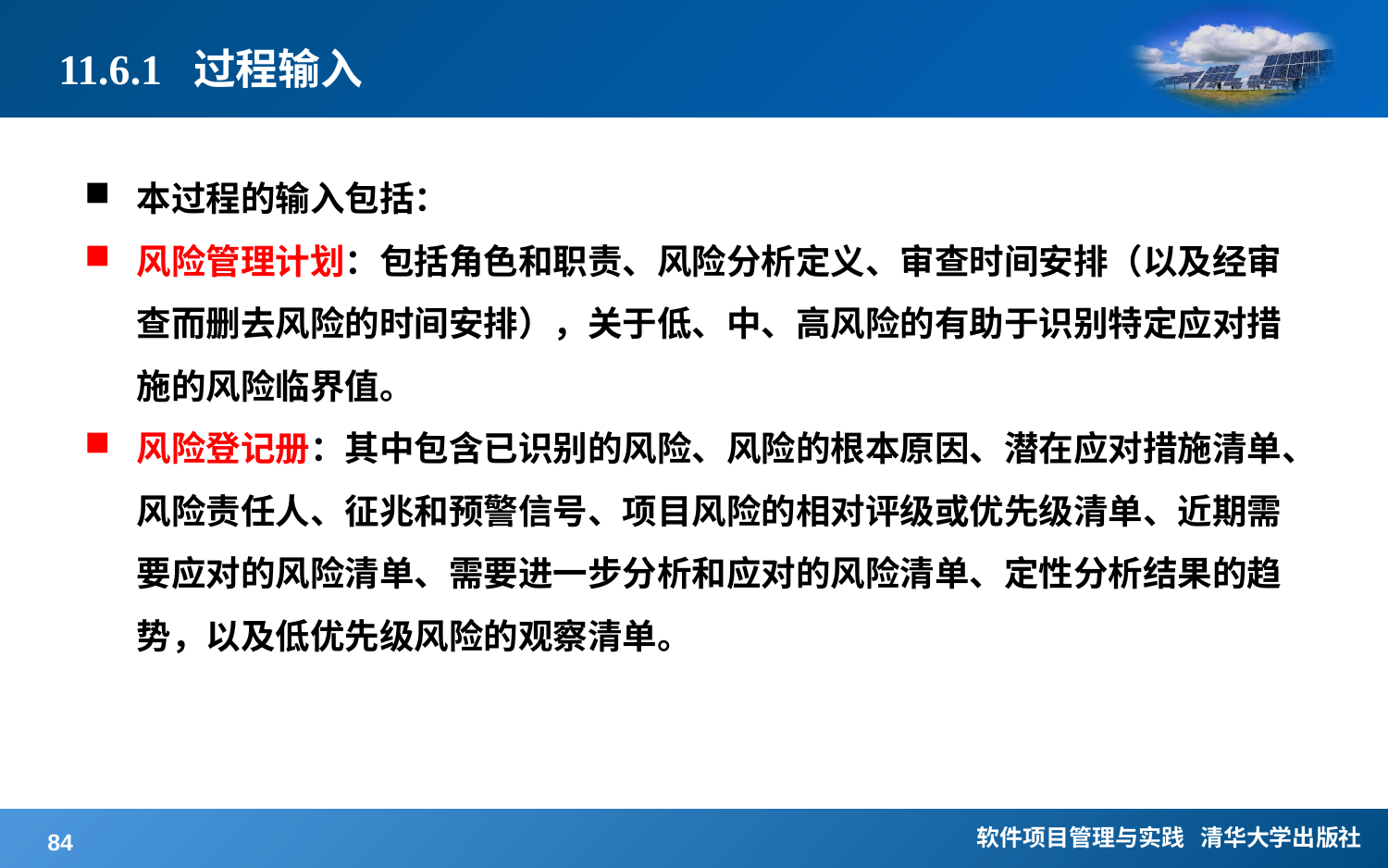

# 11.6.1  过程输入
本过程的输入包括：
风险管理计划：包括角色和职责、风险分析定义、审查时间安排（以及经审查而删去风险的时间安排），关于低、中、高风险的有助于识别特定应对措施的风险临界值。
风险登记册：其中包含已识别的风险、风险的根本原因、潜在应对措施清单、风险责任人、征兆和预警信号、项目风险的相对评级或优先级清单、近期需要应对的风险清单、需要进一步分析和应对的风险清单、定性分析结果的趋势，以及低优先级风险的观察清单。